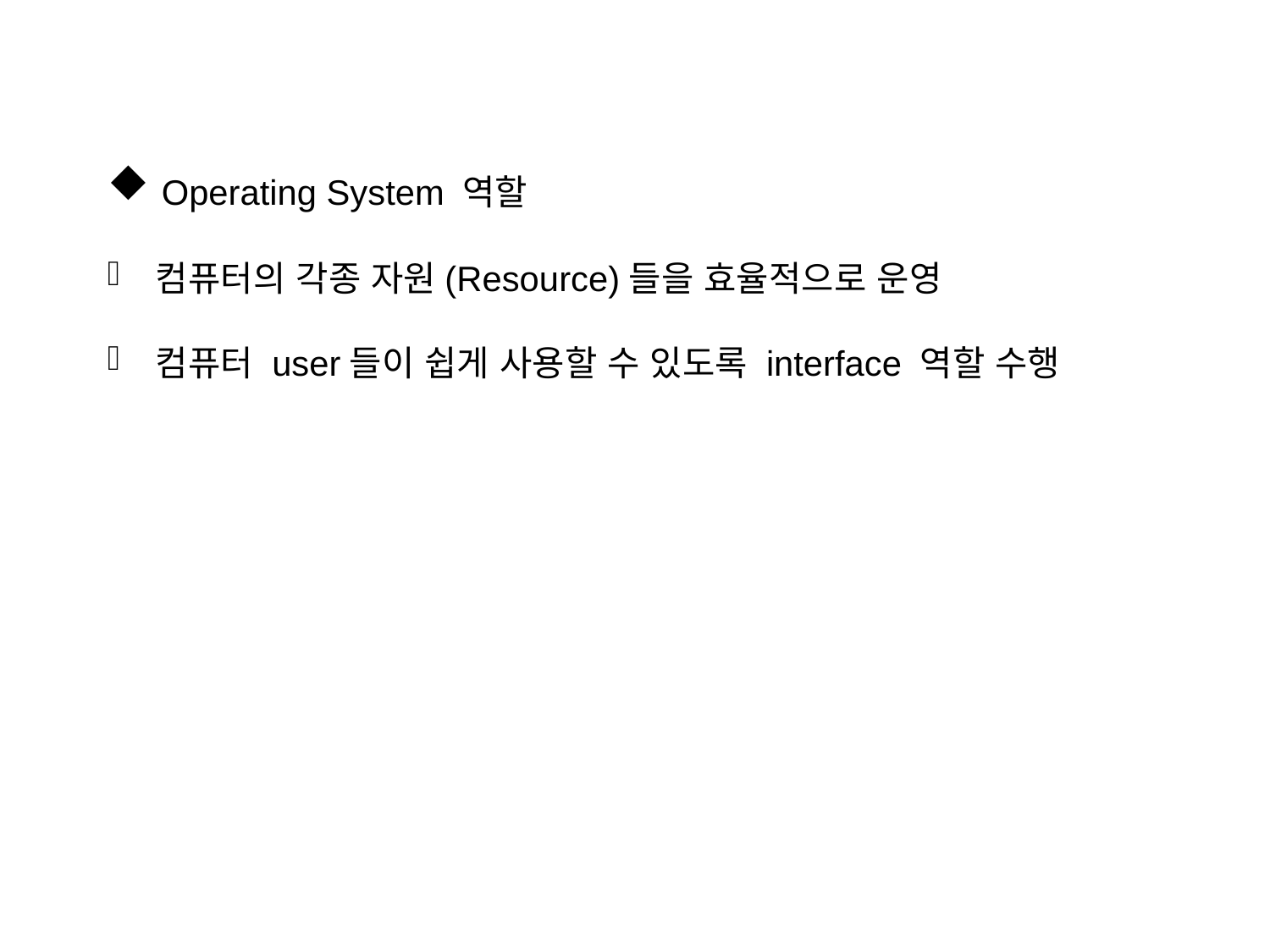

Operating System 역할

 컴퓨터의 각종 자원(Resource)들을 효율적으로 운영

 컴퓨터 user들이 쉽게 사용할 수 있도록 interface 역할 수행